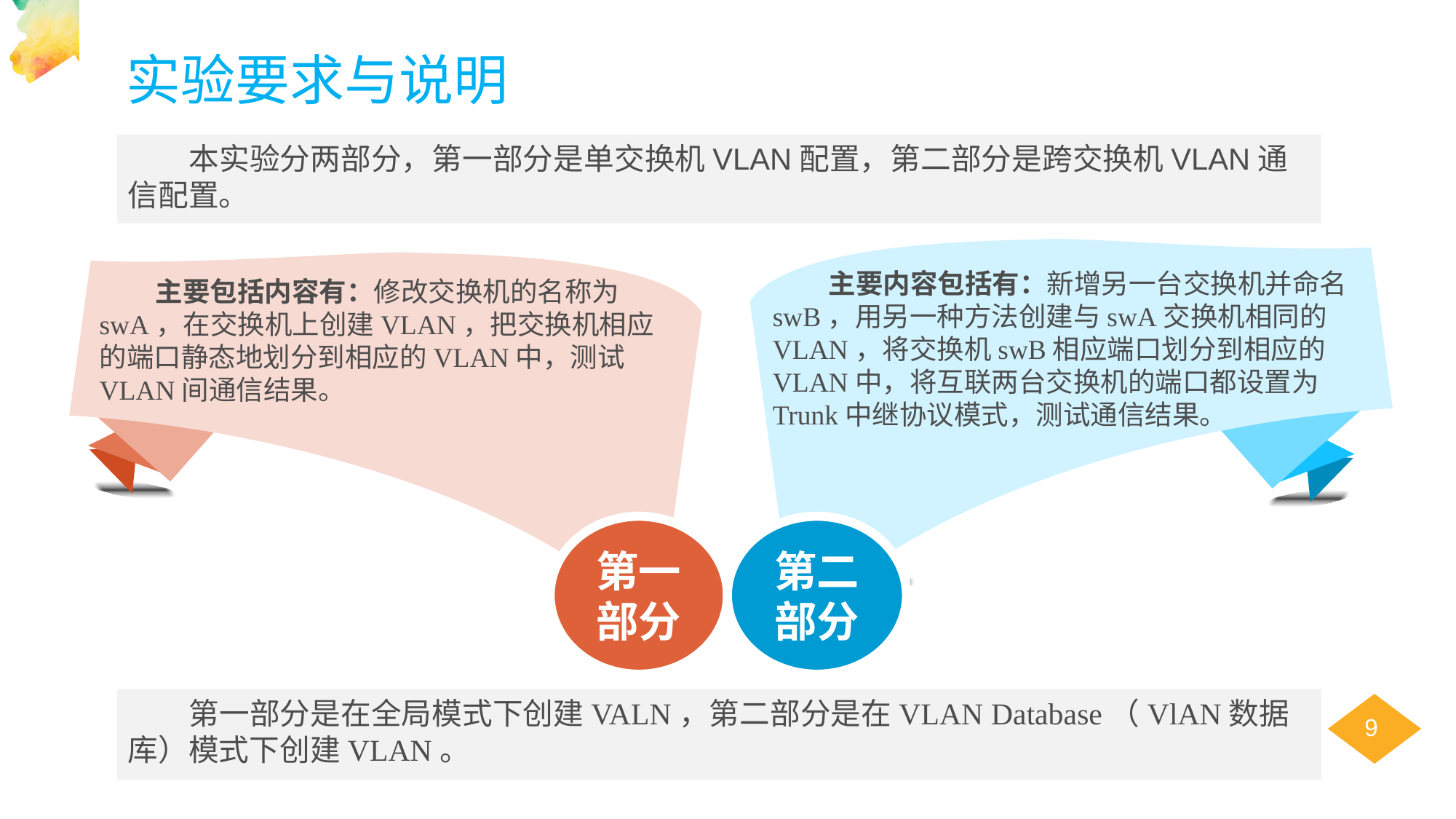

实验要求与说明
        本实验分两部分，第一部分是单交换机VLAN配置，第二部分是跨交换机VLAN通信配置。

        主要内容包括有：新增另一台交换机并命名swB，用另一种方法创建与swA交换机相同的VLAN，将交换机swB相应端口划分到相应的VLAN中，将互联两台交换机的端口都设置为Trunk中继协议模式，测试通信结果。

第二部分

        主要包括内容有：修改交换机的名称为swA，在交换机上创建VLAN，把交换机相应的端口静态地划分到相应的VLAN中，测试VLAN间通信结果。

第一
部分

        第一部分是在全局模式下创建VALN，第二部分是在VLAN Database（VlAN数据库）模式下创建VLAN。